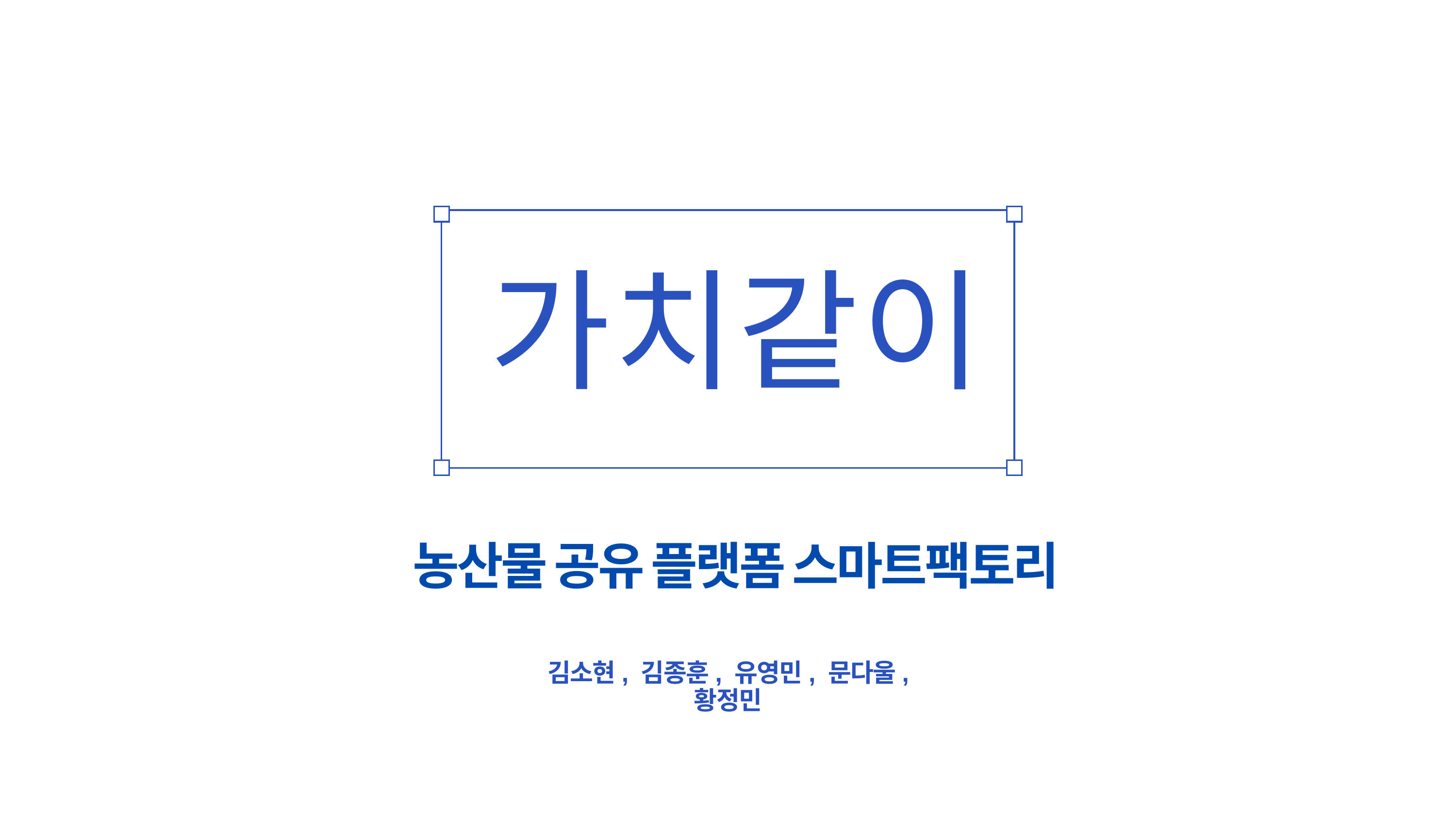

가치같이
농산물 공유 플랫폼 스마트팩토리
김소현, 김종훈, 유영민, 문다울, 황정민